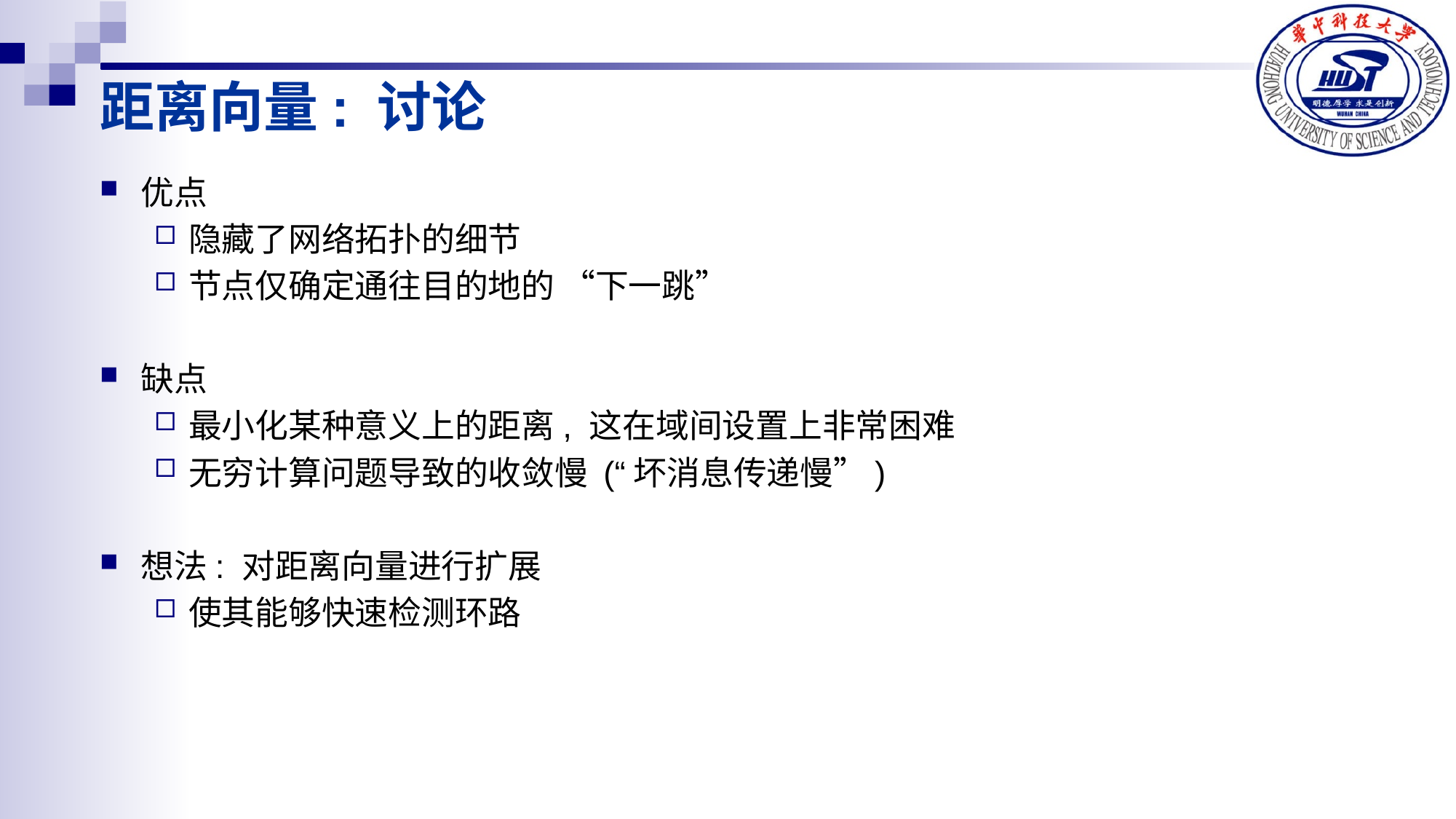

距离向量: 讨论
优点
隐藏了网络拓扑的细节
节点仅确定通往目的地的 “下一跳”

缺点
最小化某种意义上的距离, 这在域间设置上非常困难
无穷计算问题导致的收敛慢 (“坏消息传递慢”)

想法: 对距离向量进行扩展
使其能够快速检测环路
-29-